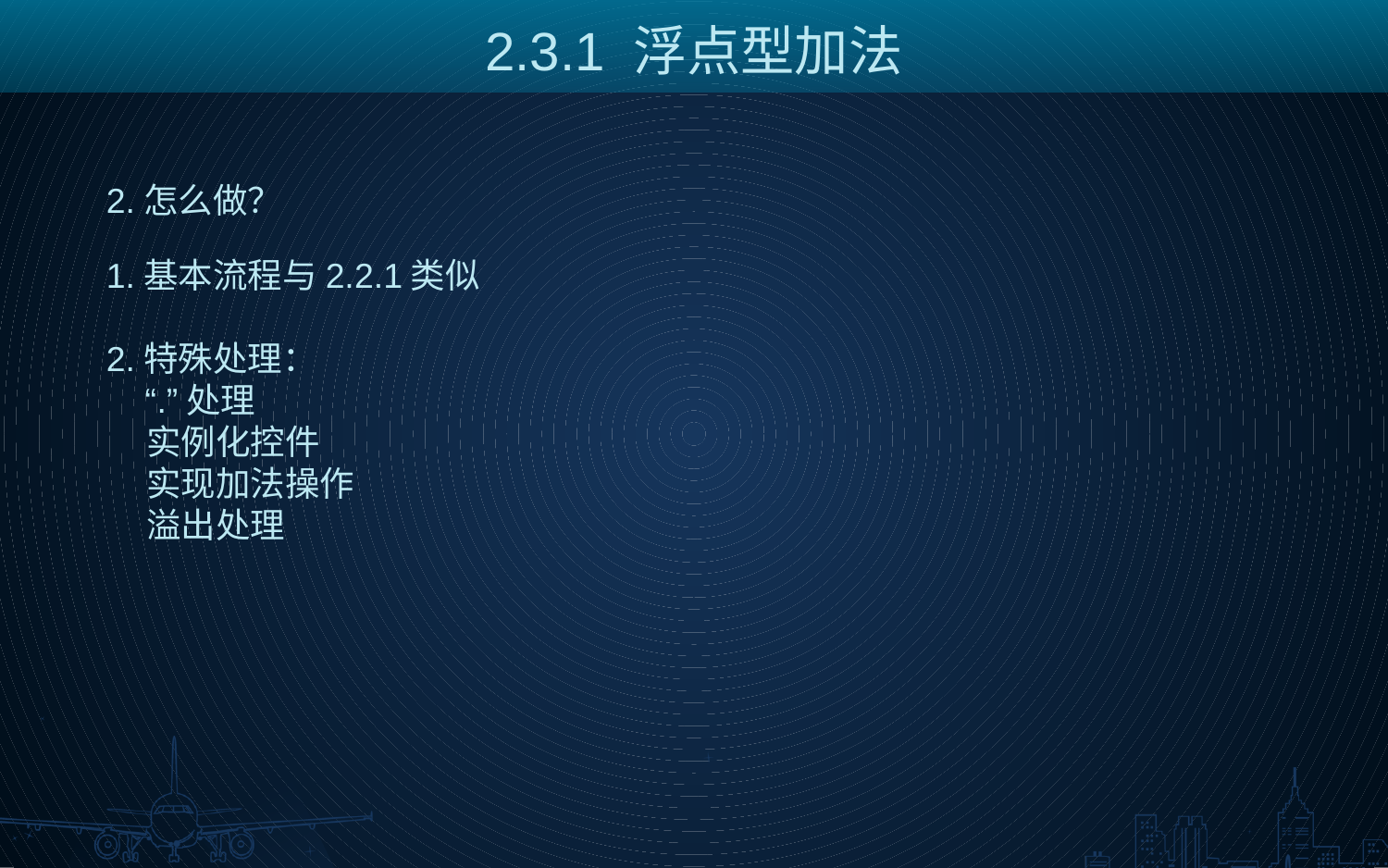

2.3.1 浮点型加法
2.怎么做？
1.基本流程与2.2.1类似

2.特殊处理：
    “.”处理
    实例化控件
    实现加法操作
    溢出处理